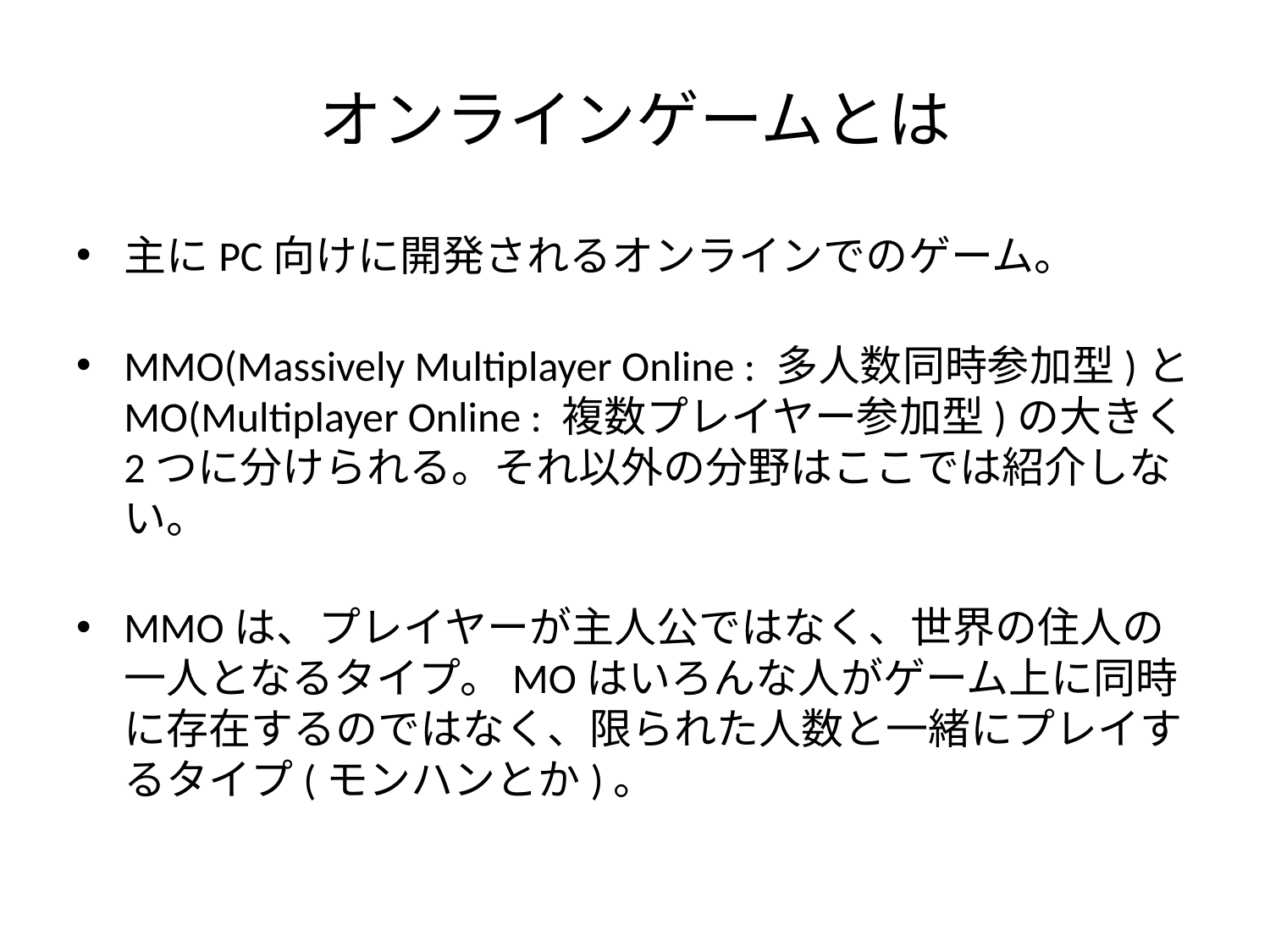

# オンラインゲームとは
主にPC向けに開発されるオンラインでのゲーム。
MMO(Massively Multiplayer Online : 多人数同時参加型)とMO(Multiplayer Online : 複数プレイヤー参加型)の大きく2つに分けられる。それ以外の分野はここでは紹介しない。
MMOは、プレイヤーが主人公ではなく、世界の住人の一人となるタイプ。MOはいろんな人がゲーム上に同時に存在するのではなく、限られた人数と一緒にプレイするタイプ(モンハンとか)。